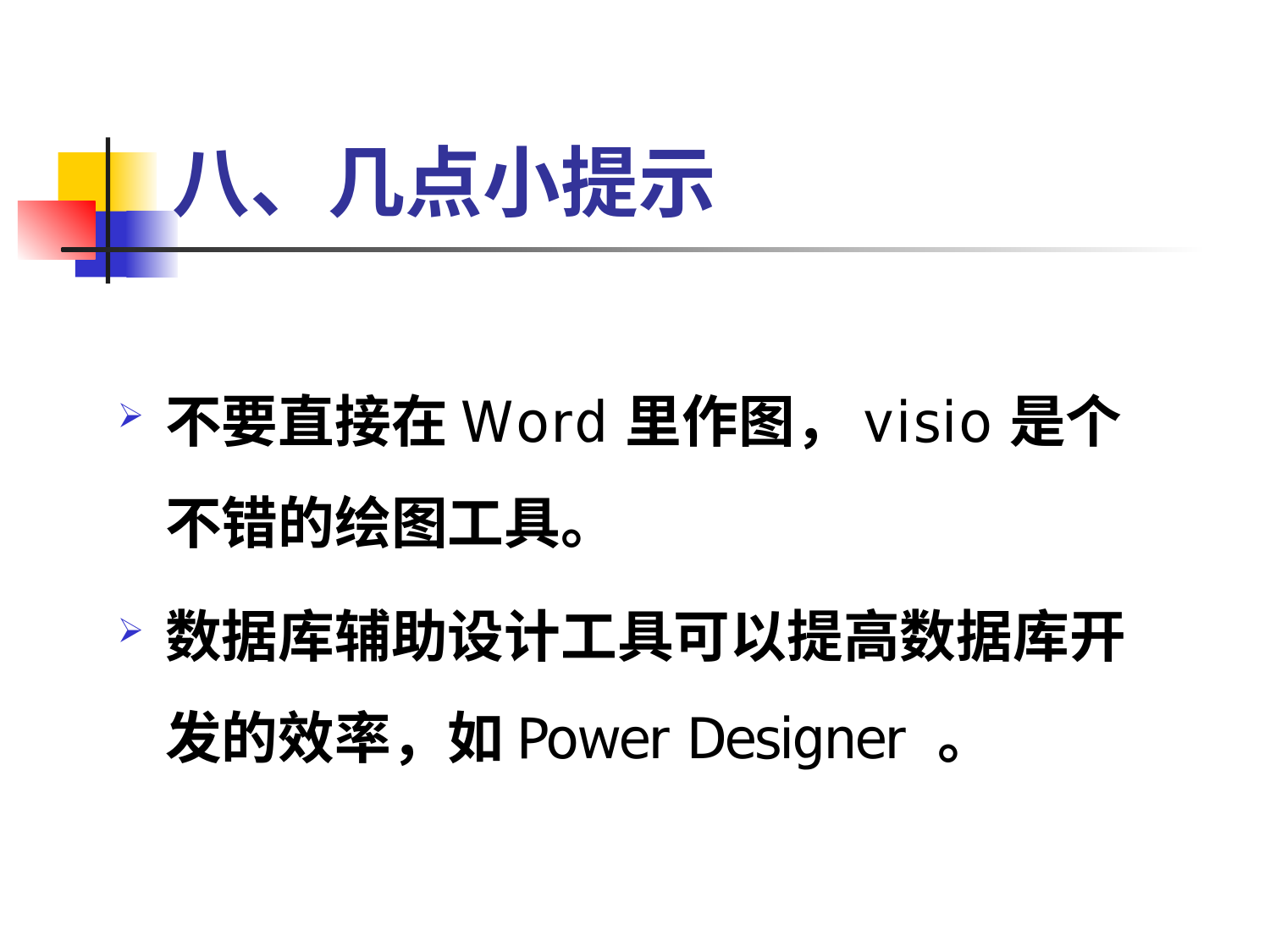

# 八、几点小提示
不要直接在Word里作图，visio是个不错的绘图工具。
数据库辅助设计工具可以提高数据库开发的效率，如Power Designer 。

15